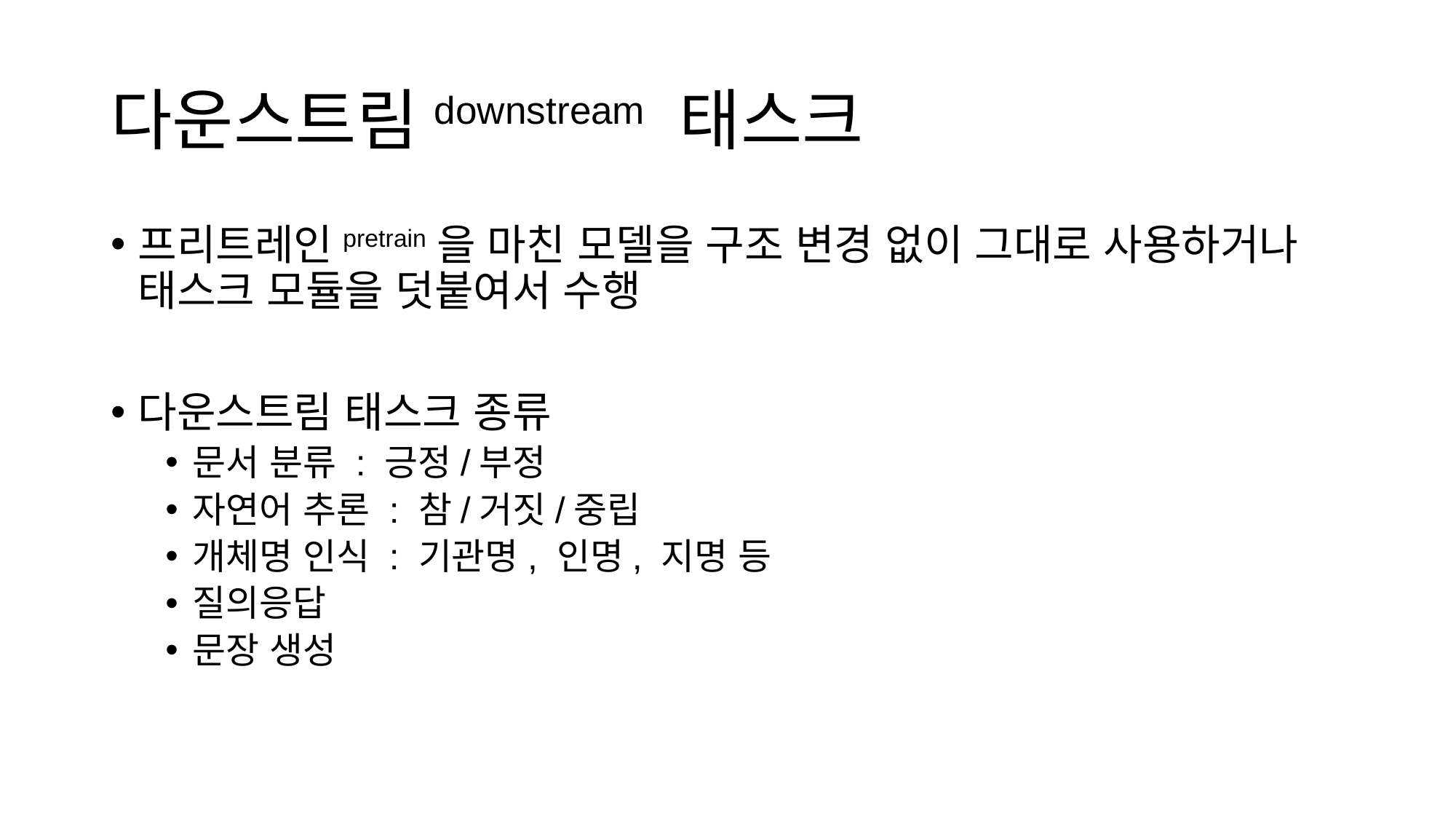

# 다운스트림downstream 태스크
프리트레인pretrain을 마친 모델을 구조 변경 없이 그대로 사용하거나 태스크 모듈을 덧붙여서 수행

다운스트림 태스크 종류
문서 분류 : 긍정/부정
자연어 추론 : 참/거짓/중립
개체명 인식 : 기관명, 인명, 지명 등
질의응답
문장 생성